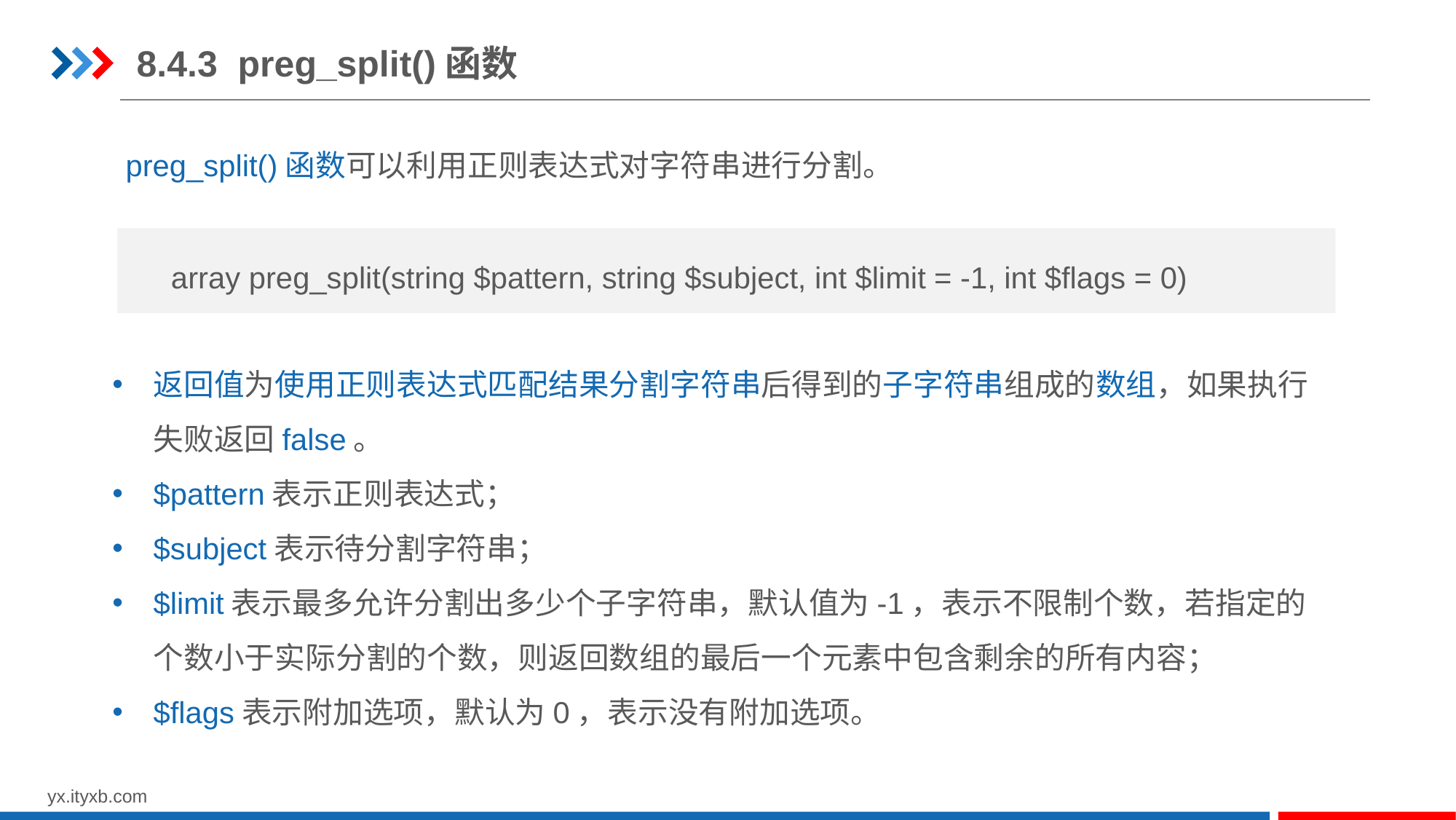

8.4.3  preg_split()函数
preg_split()函数可以利用正则表达式对字符串进行分割。

array preg_split(string $pattern, string $subject, int $limit = -1, int $flags = 0)
返回值为使用正则表达式匹配结果分割字符串后得到的子字符串组成的数组，如果执行失败返回false。
$pattern表示正则表达式；
$subject表示待分割字符串；
$limit表示最多允许分割出多少个子字符串，默认值为-1，表示不限制个数，若指定的个数小于实际分割的个数，则返回数组的最后一个元素中包含剩余的所有内容；
$flags表示附加选项，默认为0，表示没有附加选项。